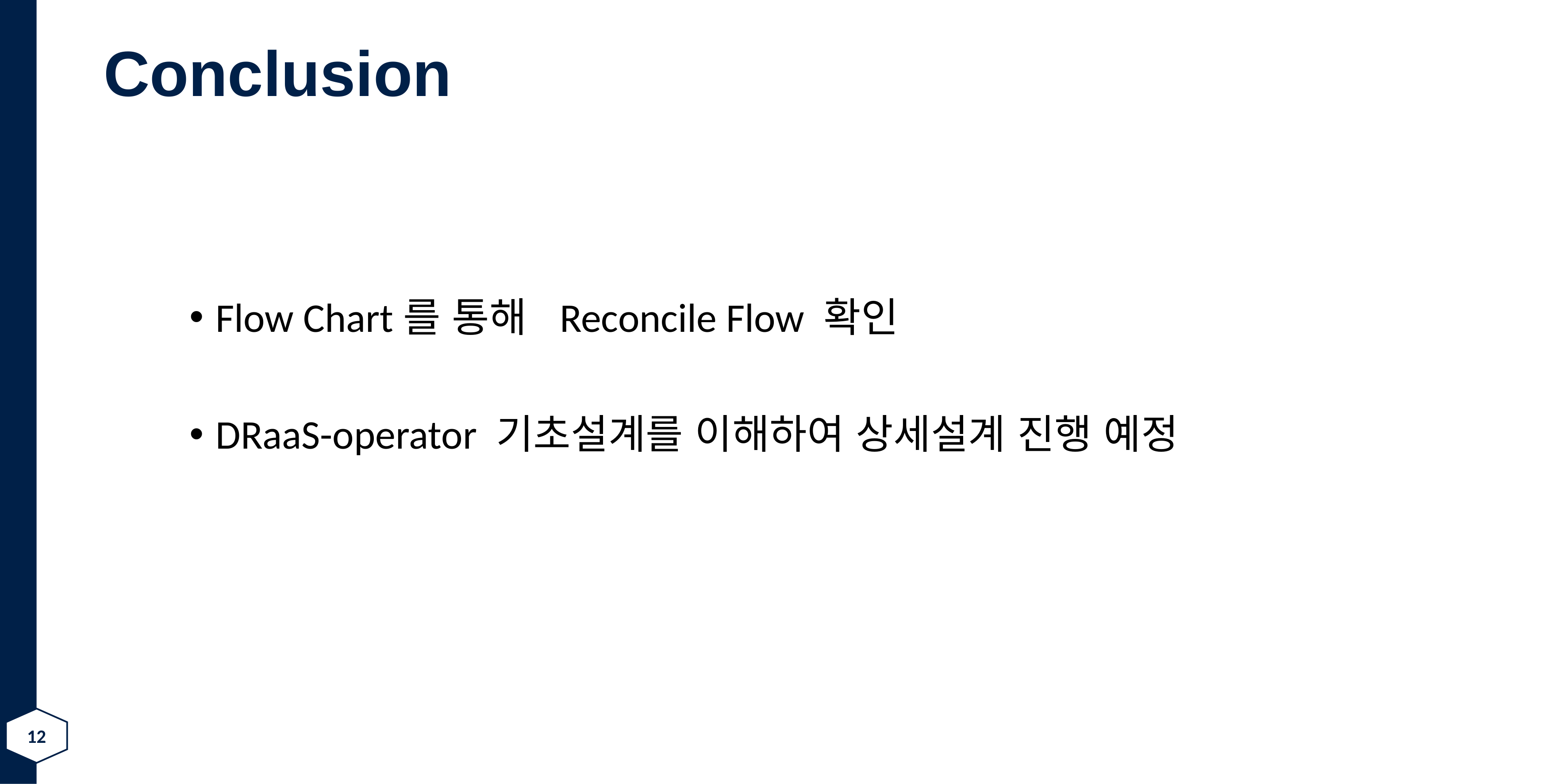

# Conclusion

Flow Chart를 통해  Reconcile Flow 확인

DRaaS-operator 기초설계를 이해하여 상세설계 진행 예정